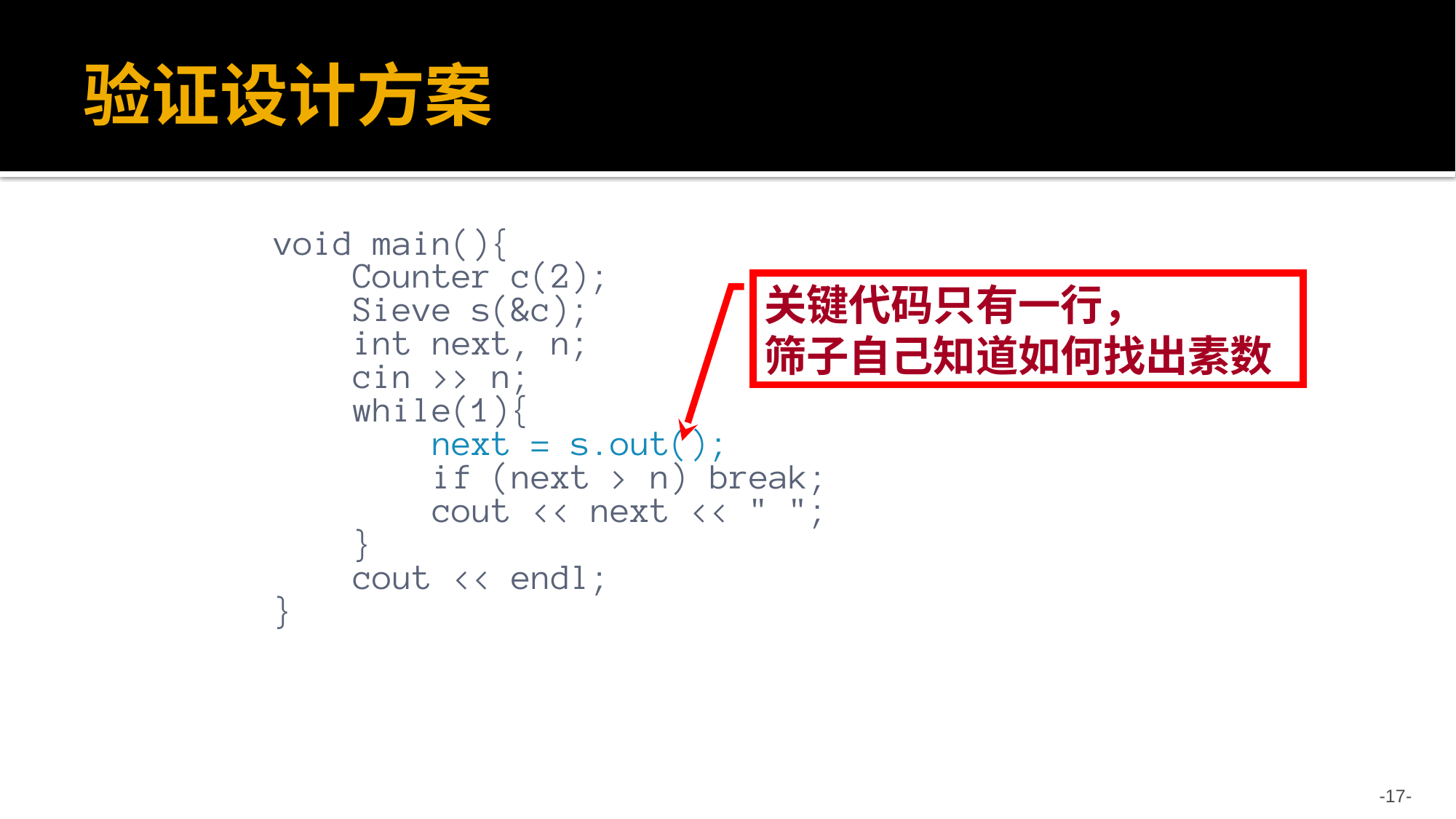

# 验证设计方案
void main(){
    Counter c(2);
    Sieve s(&c);
    int next, n;
    cin >> n;
    while(1){
        next = s.out();
        if (next > n) break;
        cout << next << " ";
    }
    cout << endl;
}
关键代码只有一行，
筛子自己知道如何找出素数
-17-